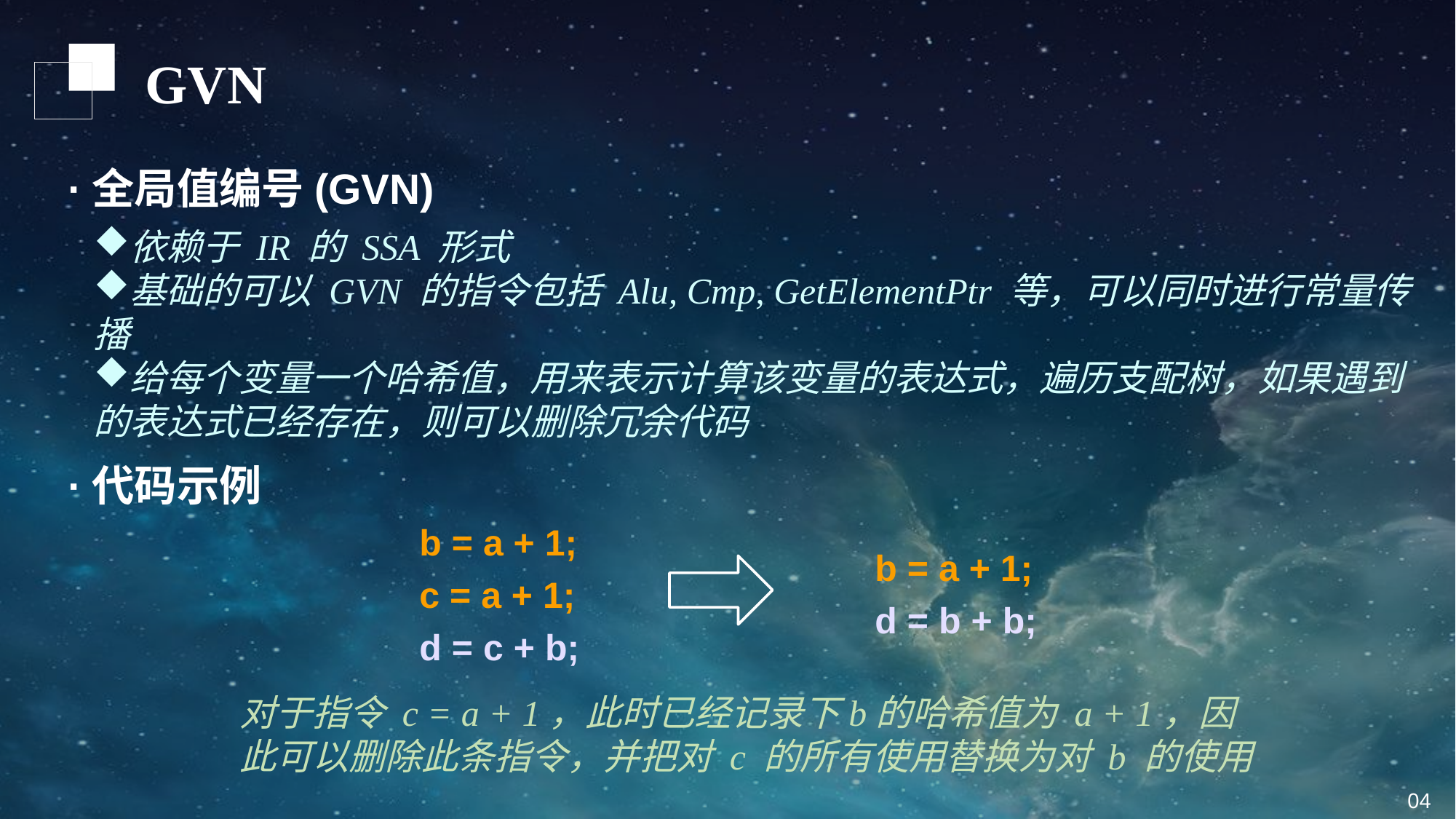

GVN

·全局值编号(GVN)
依赖于 IR 的 SSA 形式
基础的可以 GVN 的指令包括 Alu, Cmp, GetElementPtr 等，可以同时进行常量传播
给每个变量一个哈希值，用来表示计算该变量的表达式，遍历支配树，如果遇到的表达式已经存在，则可以删除冗余代码
·代码示例
b = a + 1;
c = a + 1;
d = c + b;
b = a + 1;
d = b + b;

对于指令 c = a + 1，此时已经记录下b的哈希值为 a + 1，因此可以删除此条指令，并把对 c 的所有使用替换为对 b 的使用
04